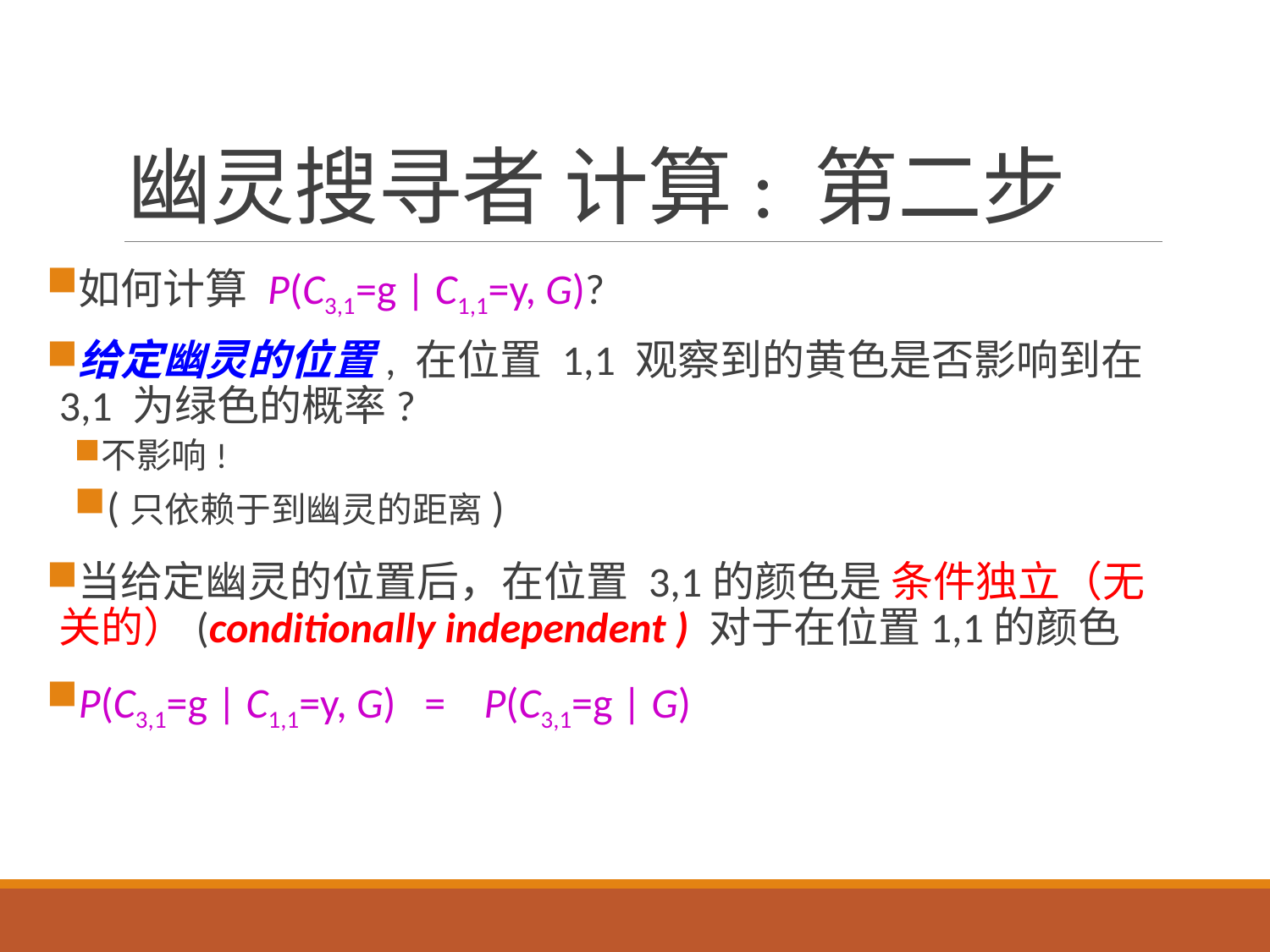

# 幽灵搜寻者 计算: 第二步
如何计算 P(C3,1=g | C1,1=y, G)?
给定幽灵的位置, 在位置 1,1 观察到的黄色是否影响到在 3,1 为绿色的概率?
不影响!
(只依赖于到幽灵的距离)
当给定幽灵的位置后，在位置 3,1的颜色是 条件独立（无关的）(conditionally independent ) 对于在位置1,1的颜色
P(C3,1=g | C1,1=y, G)   =    P(C3,1=g | G)